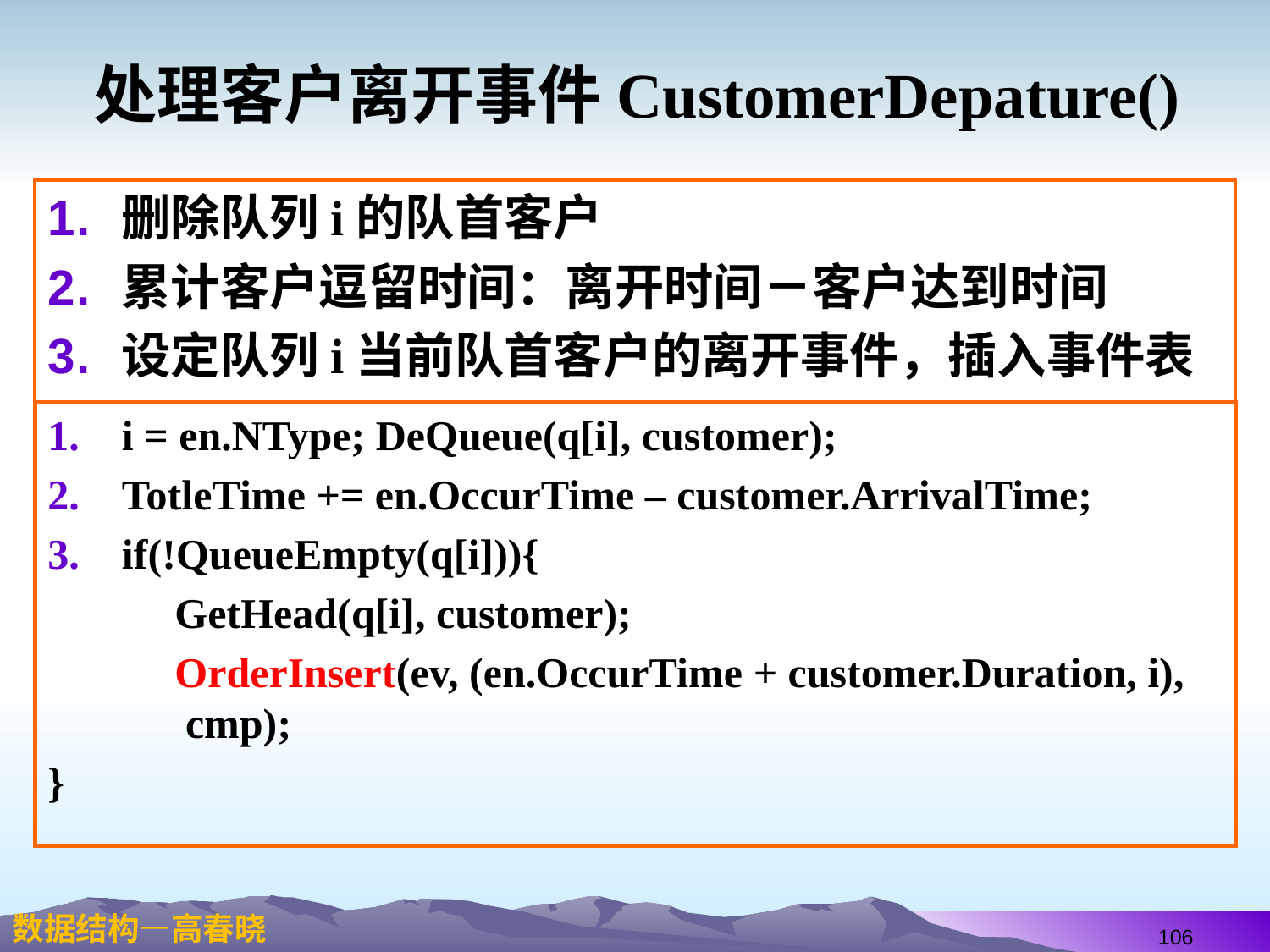

# 处理客户离开事件CustomerDepature()
删除队列i的队首客户
累计客户逗留时间：离开时间－客户达到时间
设定队列i当前队首客户的离开事件，插入事件表
i = en.NType; DeQueue(q[i], customer);
TotleTime += en.OccurTime – customer.ArrivalTime;
if(!QueueEmpty(q[i])){
            GetHead(q[i], customer);
            OrderInsert(ev, (en.OccurTime + customer.Duration, i),                 cmp);
}
106